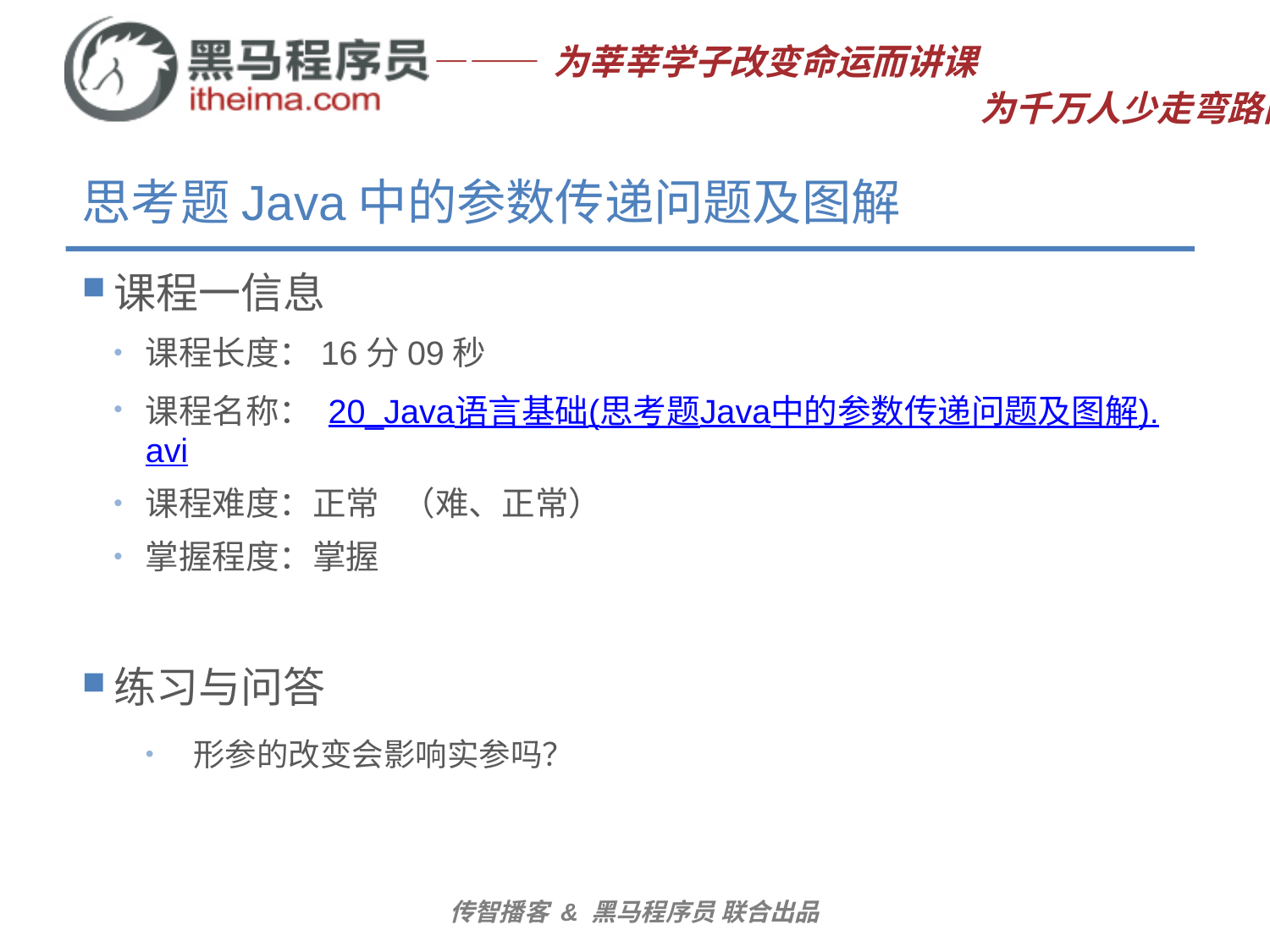

# 思考题Java中的参数传递问题及图解
课程一信息
课程长度：16分09秒
课程名称： 20_Java语言基础(思考题Java中的参数传递问题及图解).avi
课程难度：正常   （难、正常）
掌握程度：掌握

练习与问答
形参的改变会影响实参吗？